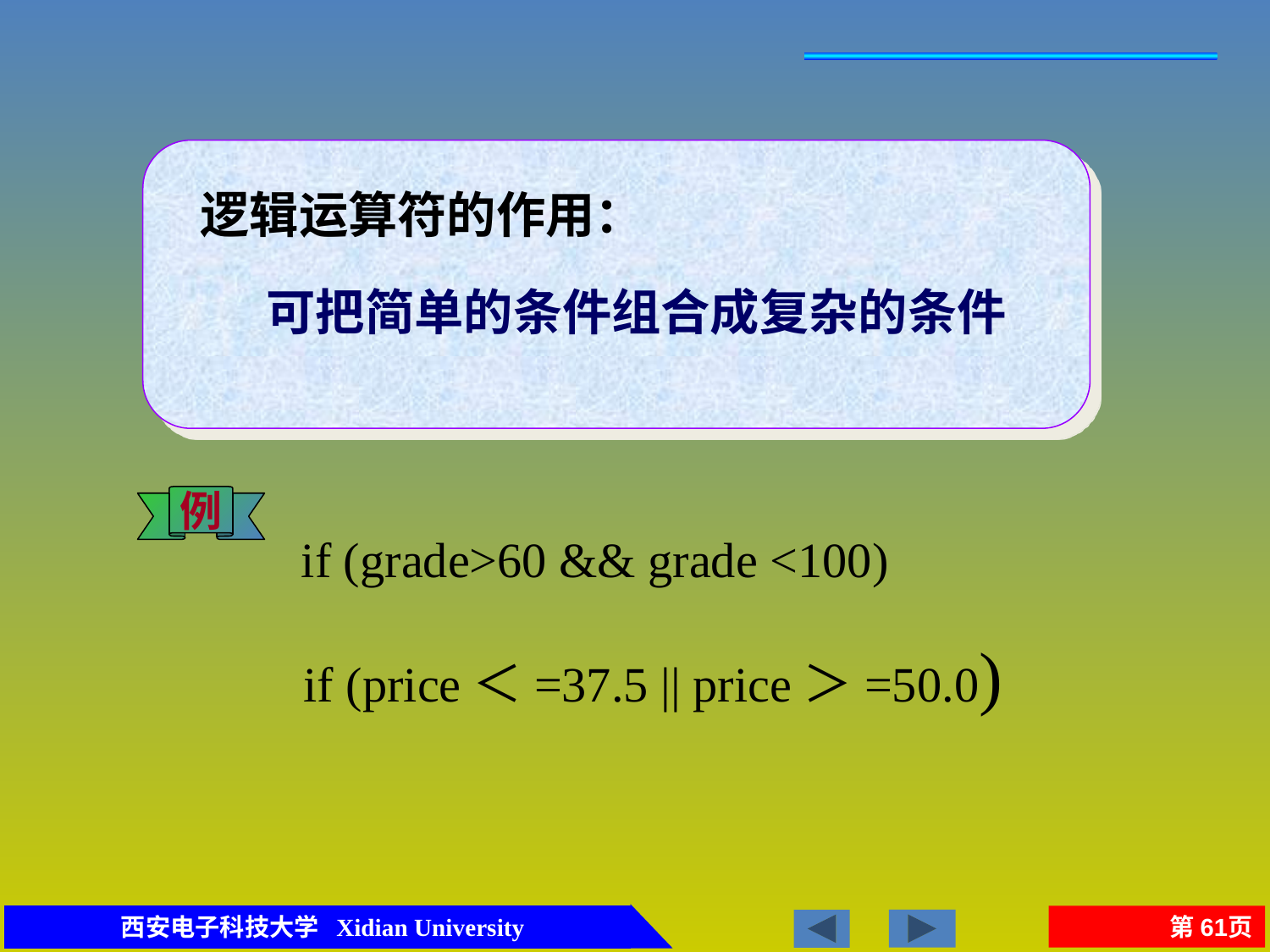

逻辑运算符的作用：
可把简单的条件组合成复杂的条件
例
        if (grade>60 && grade <100)
if (price＜=37.5 || price＞=50.0)